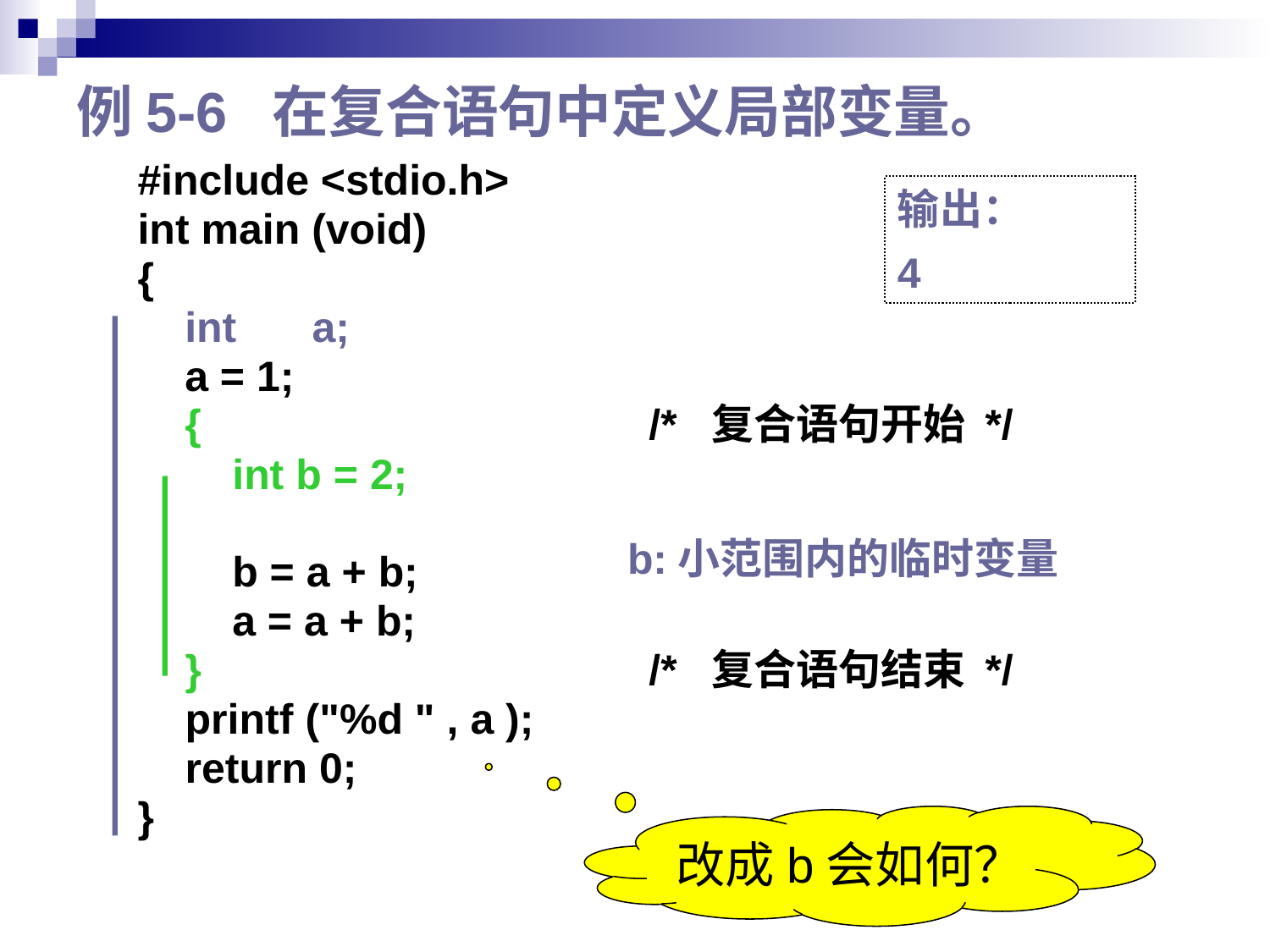

# 例5-6  在复合语句中定义局部变量。
#include <stdio.h>
int main (void)
{
    int 	a;
    a = 1;
    {              		       /*  复合语句开始 */
        int b = 2;

        b = a + b;
        a = a + b;
	}                		       /*  复合语句结束 */
  	printf ("%d " , a );
  	return 0;
}
输出：
4

b:小范围内的临时变量
改成b会如何？